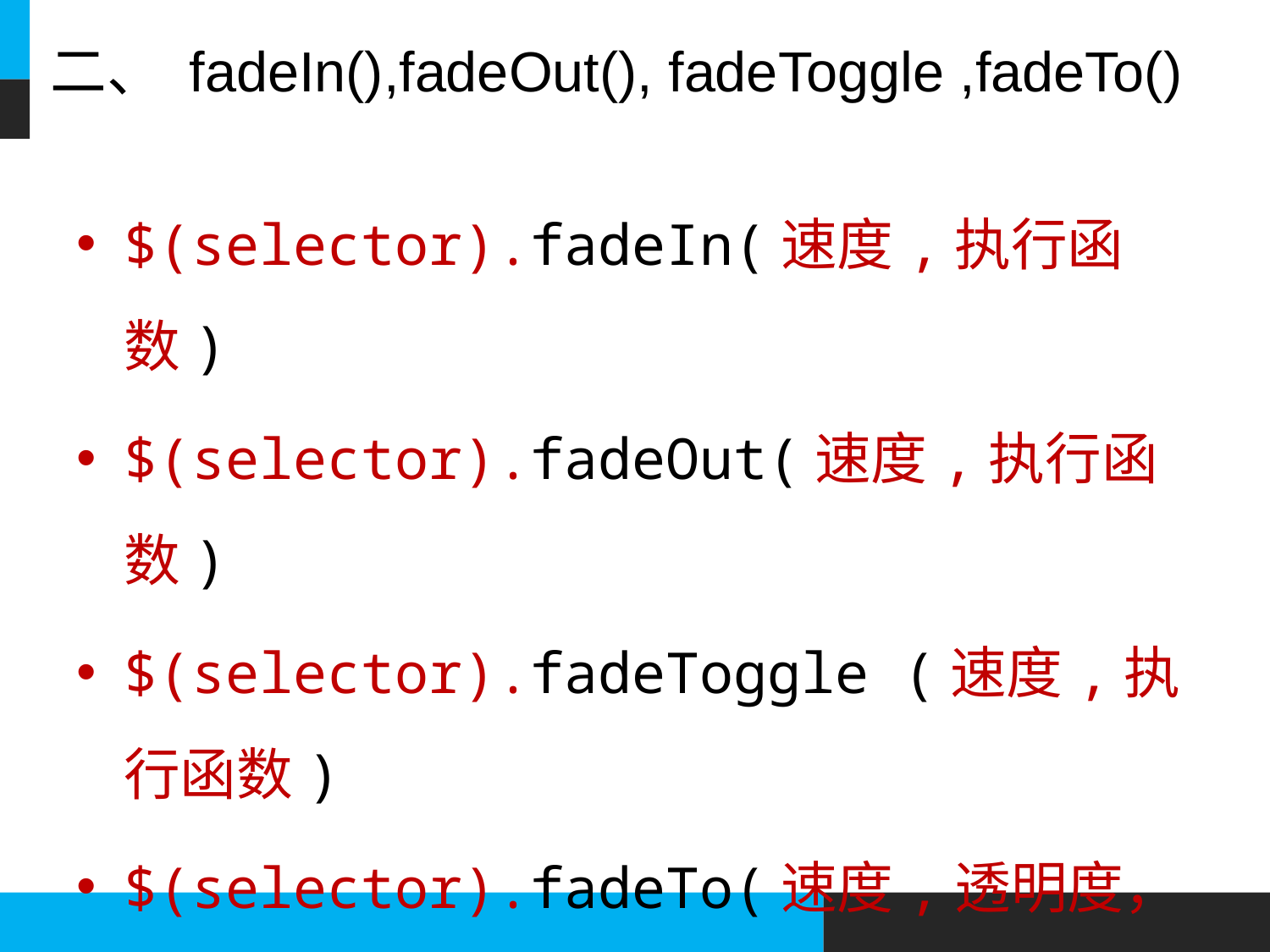

# 二、 fadeIn(),fadeOut(), fadeToggle ,fadeTo()
$(selector).fadeIn(速度,执行函数)
$(selector).fadeOut(速度,执行函数)
$(selector).fadeToggle (速度,执行函数)
$(selector).fadeTo(速度,透明度，执行函数)